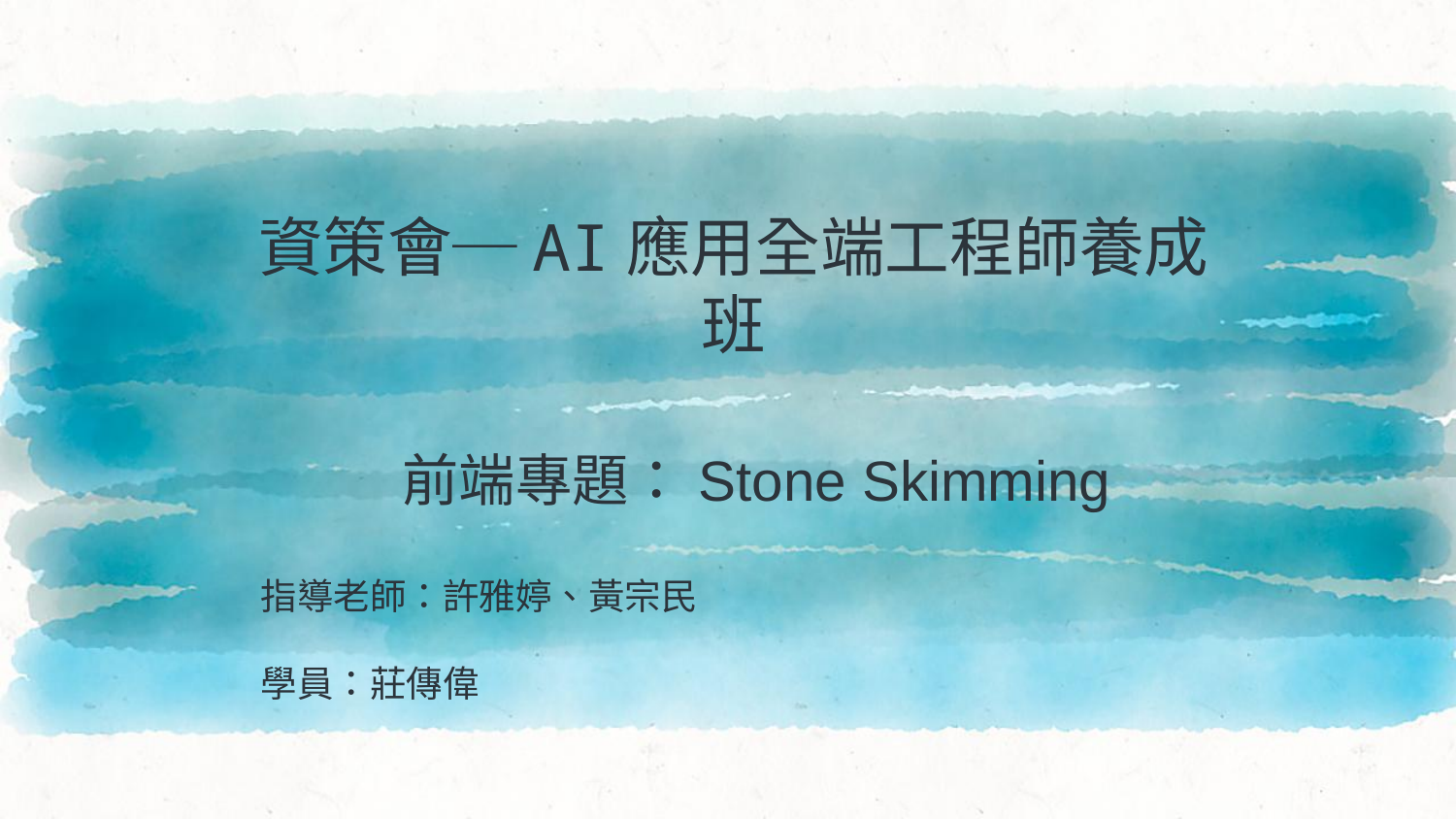

# 資策會─AI應用全端工程師養成班
前端專題：Stone Skimming
指導老師：許雅婷、黃宗民

學員：莊傳偉